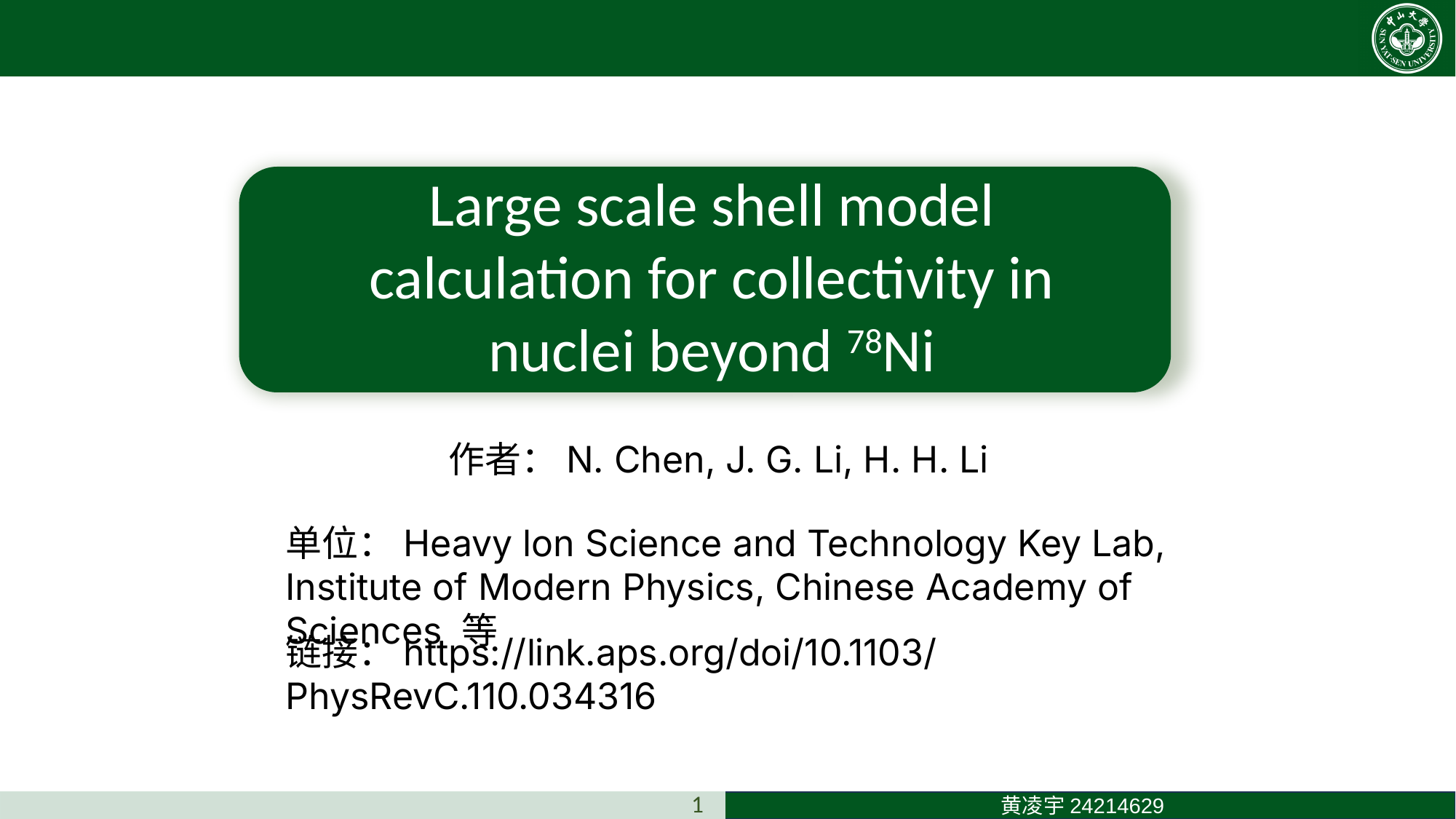

Large scale shell model calculation for collectivity in nuclei beyond 78Ni

作者：N. Chen, J. G. Li, H. H. Li
单位：Heavy lon Science and Technology Key Lab, Institute of Modern Physics, Chinese Academy of Sciences 等
链接：https://link.aps.org/doi/10.1103/PhysRevC.110.034316